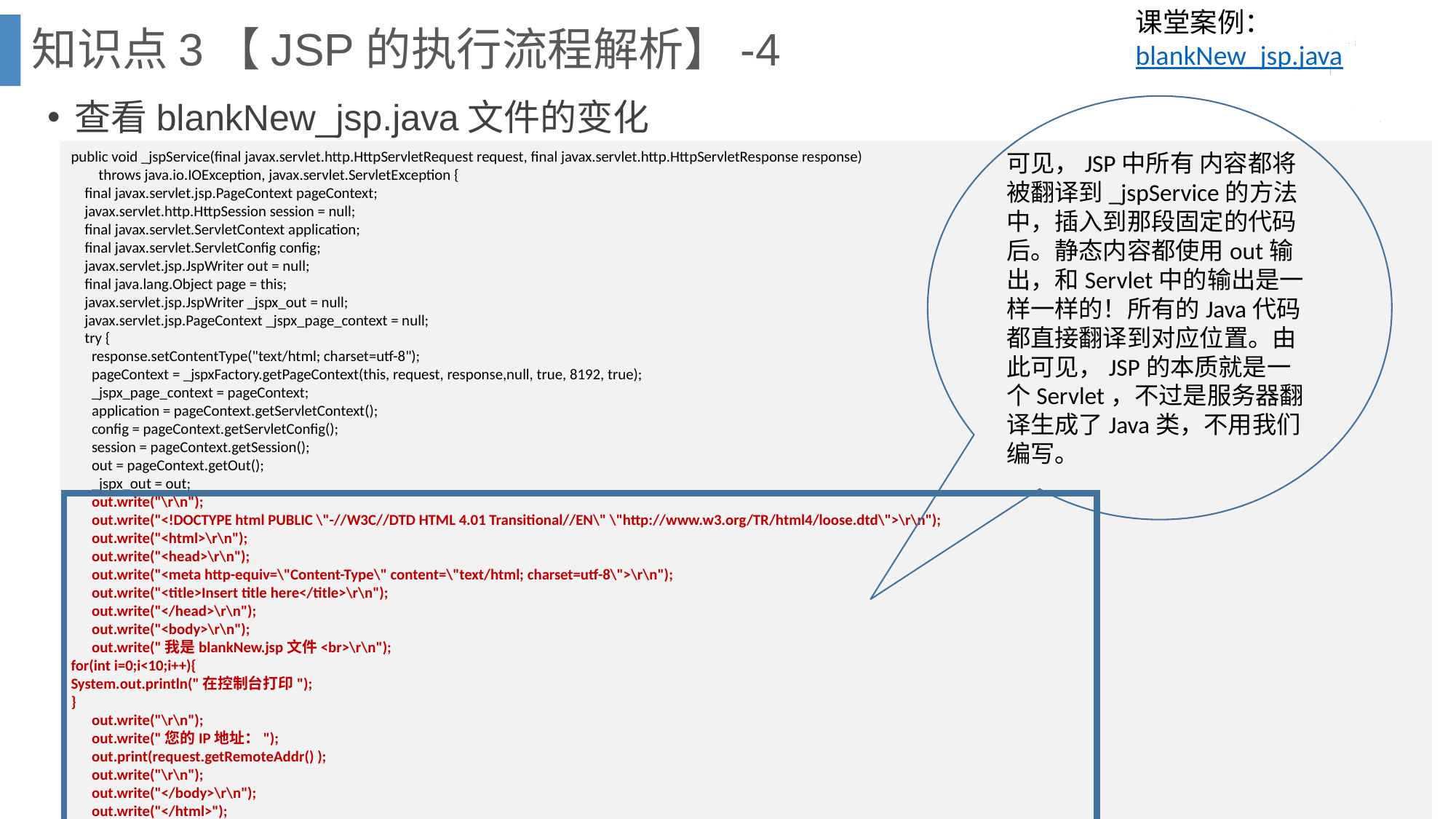

课堂案例： blankNew_jsp.java
知识点3【JSP的执行流程解析】-4
查看blankNew_jsp.java文件的变化
可见，JSP中所有 内容都将被翻译到_jspService的方法中，插入到那段固定的代码后。静态内容都使用out输出，和Servlet中的输出是一样一样的！所有的Java代码都直接翻译到对应位置。由此可见，JSP的本质就是一个Servlet，不过是服务器翻译生成了Java类，不用我们编写。
public void _jspService(final javax.servlet.http.HttpServletRequest request, final javax.servlet.http.HttpServletResponse response)
        throws java.io.IOException, javax.servlet.ServletException {
    final javax.servlet.jsp.PageContext pageContext;
    javax.servlet.http.HttpSession session = null;
    final javax.servlet.ServletContext application;
    final javax.servlet.ServletConfig config;
    javax.servlet.jsp.JspWriter out = null;
    final java.lang.Object page = this;
    javax.servlet.jsp.JspWriter _jspx_out = null;
    javax.servlet.jsp.PageContext _jspx_page_context = null;
    try {
      response.setContentType("text/html; charset=utf-8");
      pageContext = _jspxFactory.getPageContext(this, request, response,null, true, 8192, true);
      _jspx_page_context = pageContext;
      application = pageContext.getServletContext();
      config = pageContext.getServletConfig();
      session = pageContext.getSession();
      out = pageContext.getOut();
      _jspx_out = out;
      out.write("\r\n");
      out.write("<!DOCTYPE html PUBLIC \"-//W3C//DTD HTML 4.01 Transitional//EN\" \"http://www.w3.org/TR/html4/loose.dtd\">\r\n");
      out.write("<html>\r\n");
      out.write("<head>\r\n");
      out.write("<meta http-equiv=\"Content-Type\" content=\"text/html; charset=utf-8\">\r\n");
      out.write("<title>Insert title here</title>\r\n");
      out.write("</head>\r\n");
      out.write("<body>\r\n");
      out.write("我是blankNew.jsp文件<br>\r\n");
for(int i=0;i<10;i++){
System.out.println("在控制台打印");
}
      out.write("\r\n");
      out.write("您的IP地址：");
      out.print(request.getRemoteAddr() );
      out.write("\r\n");
      out.write("</body>\r\n");
      out.write("</html>");